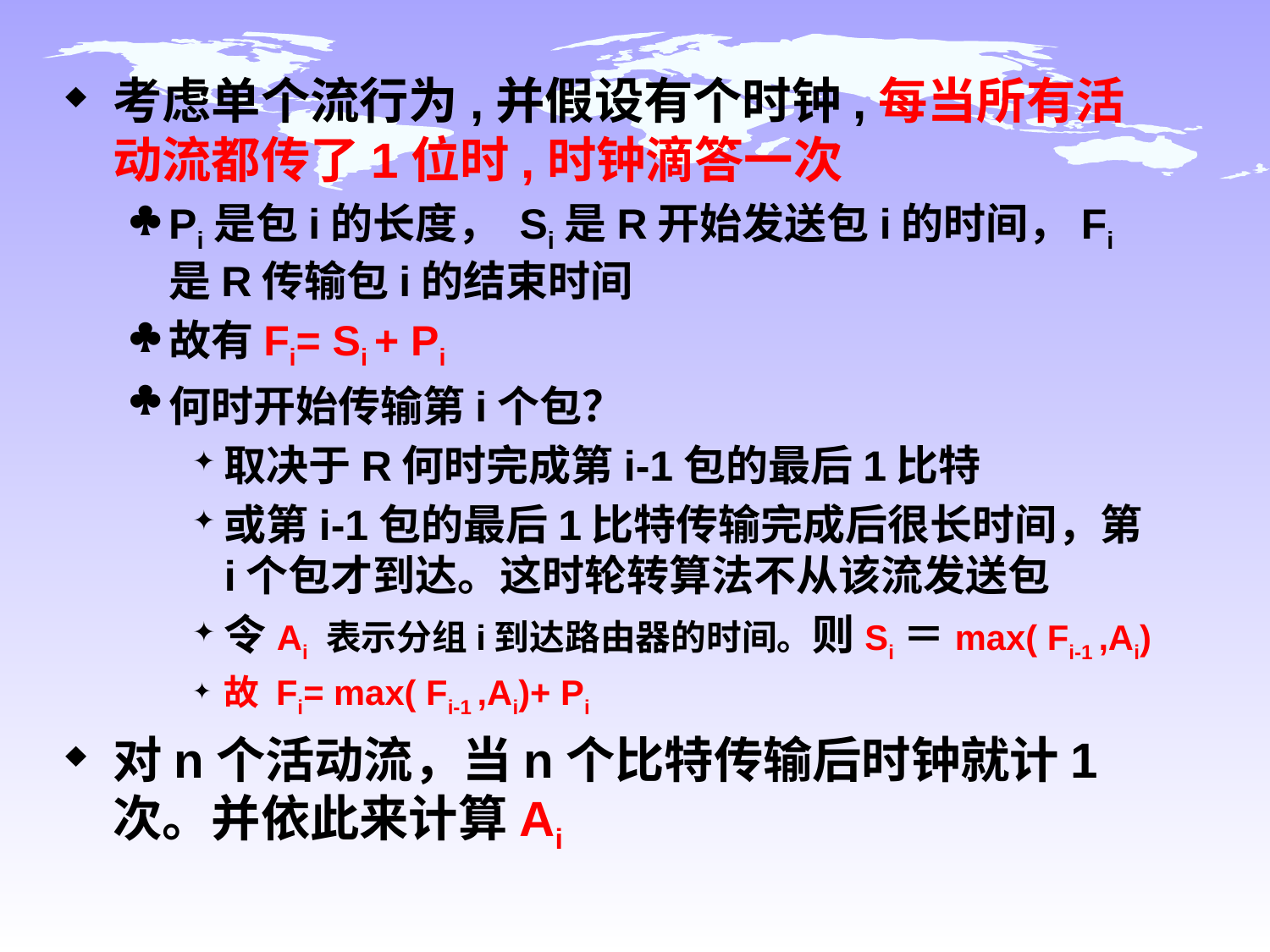

考虑单个流行为,并假设有个时钟,每当所有活动流都传了1位时,时钟滴答一次
Pi是包i的长度， Si是R开始发送包i的时间，Fi是R传输包i的结束时间
故有Fi= Si + Pi
何时开始传输第i个包？
取决于R何时完成第i-1包的最后1比特
或第i-1包的最后1比特传输完成后很长时间，第i个包才到达。这时轮转算法不从该流发送包
令Ai 表示分组i到达路由器的时间。则Si＝max( Fi-1 ,Ai)
故 Fi= max( Fi-1 ,Ai)+ Pi
对n个活动流，当n个比特传输后时钟就计1次。并依此来计算Ai